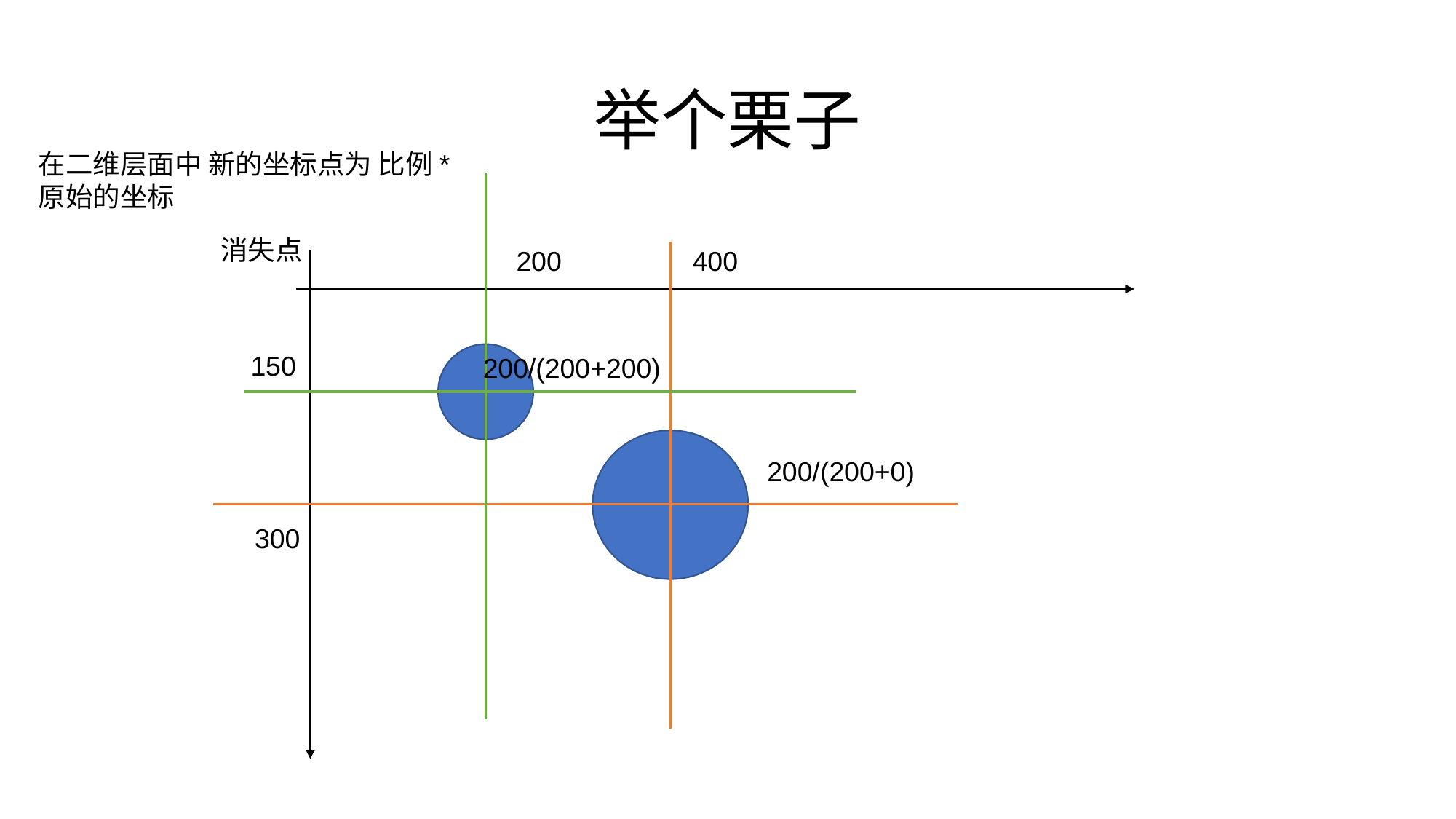

# 举个栗子
在二维层面中 新的坐标点为 比例*原始的坐标
消失点
200
400
150

200/(200+200)

200/(200+0)
300